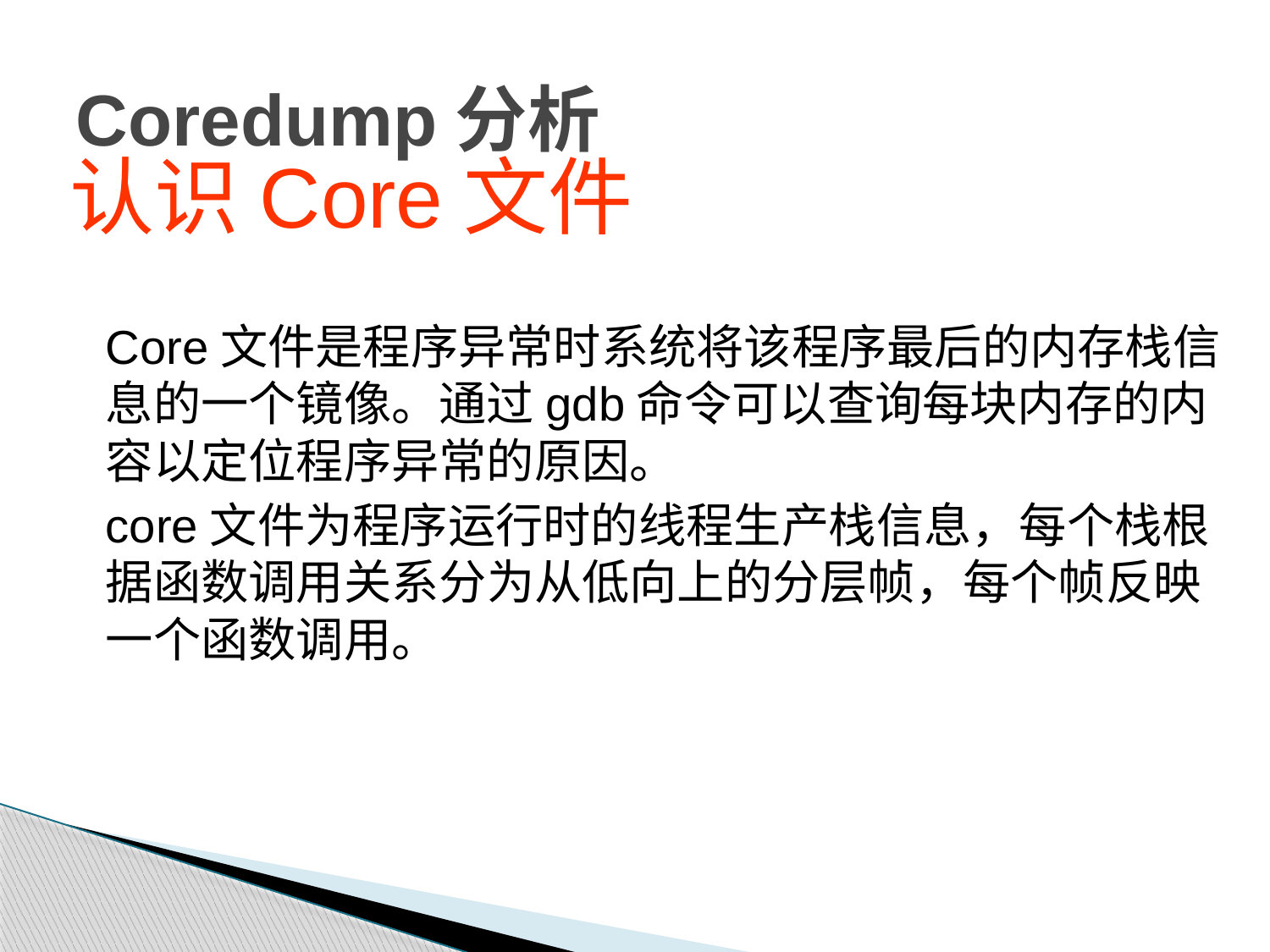

# Coredump分析
认识Core文件

	Core文件是程序异常时系统将该程序最后的内存栈信息的一个镜像。通过gdb命令可以查询每块内存的内容以定位程序异常的原因。
	core文件为程序运行时的线程生产栈信息，每个栈根据函数调用关系分为从低向上的分层帧，每个帧反映一个函数调用。